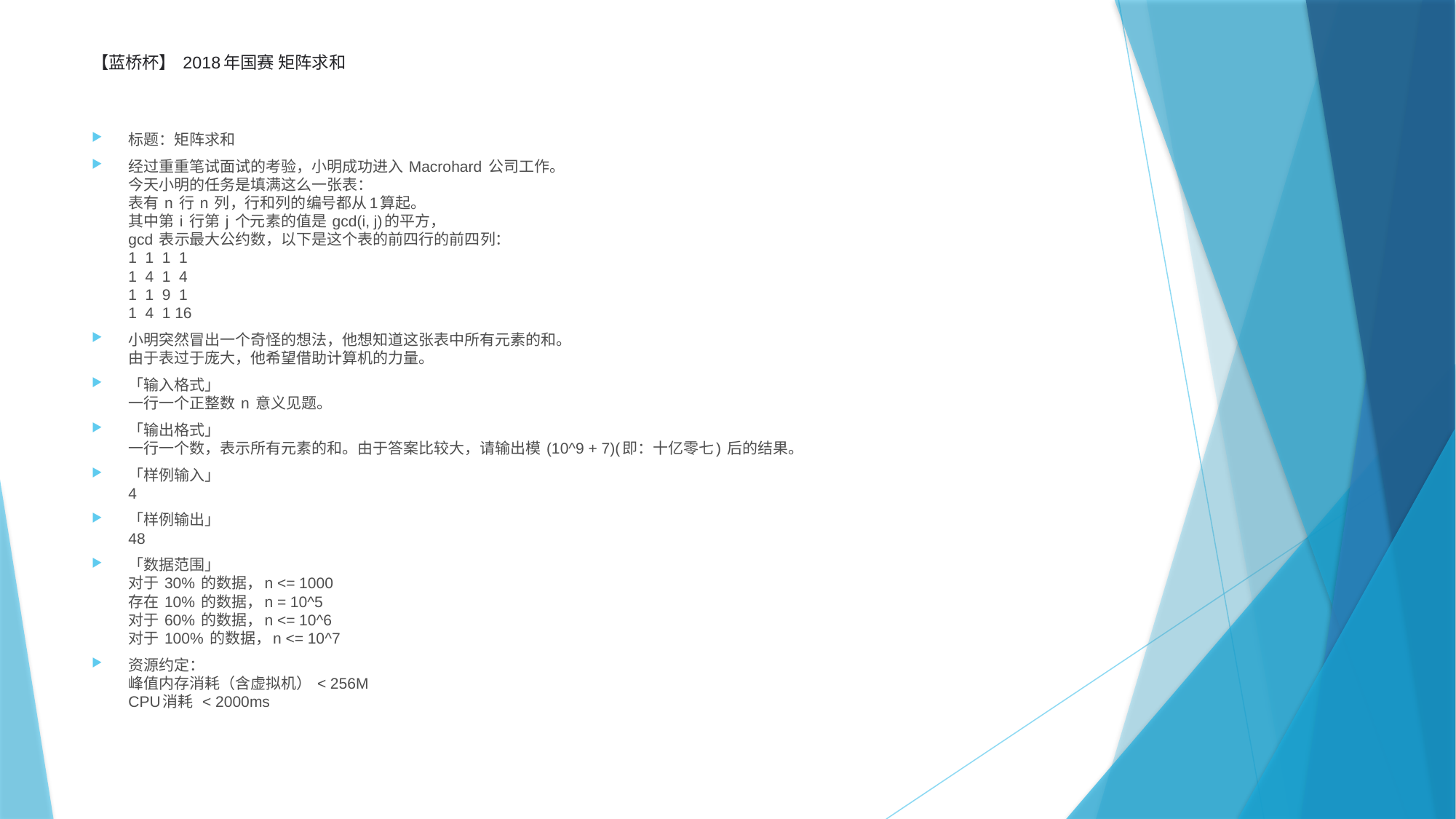

# 【蓝桥杯】 2018年国赛 矩阵求和
标题：矩阵求和
经过重重笔试面试的考验，小明成功进入 Macrohard 公司工作。
今天小明的任务是填满这么一张表：
表有 n 行 n 列，行和列的编号都从1算起。
其中第 i 行第 j 个元素的值是 gcd(i, j)的平方，
gcd 表示最大公约数，以下是这个表的前四行的前四列：
1  1  1  1
1  4  1  4
1  1  9  1
1  4  1 16
小明突然冒出一个奇怪的想法，他想知道这张表中所有元素的和。
由于表过于庞大，他希望借助计算机的力量。
「输入格式」
一行一个正整数 n 意义见题。
「输出格式」
一行一个数，表示所有元素的和。由于答案比较大，请输出模 (10^9 + 7)(即：十亿零七) 后的结果。
「样例输入」
4
「样例输出」
48
「数据范围」
对于 30% 的数据，n <= 1000
存在 10% 的数据，n = 10^5
对于 60% 的数据，n <= 10^6
对于 100% 的数据，n <= 10^7
资源约定：
峰值内存消耗（含虚拟机） < 256M
CPU消耗  < 2000ms